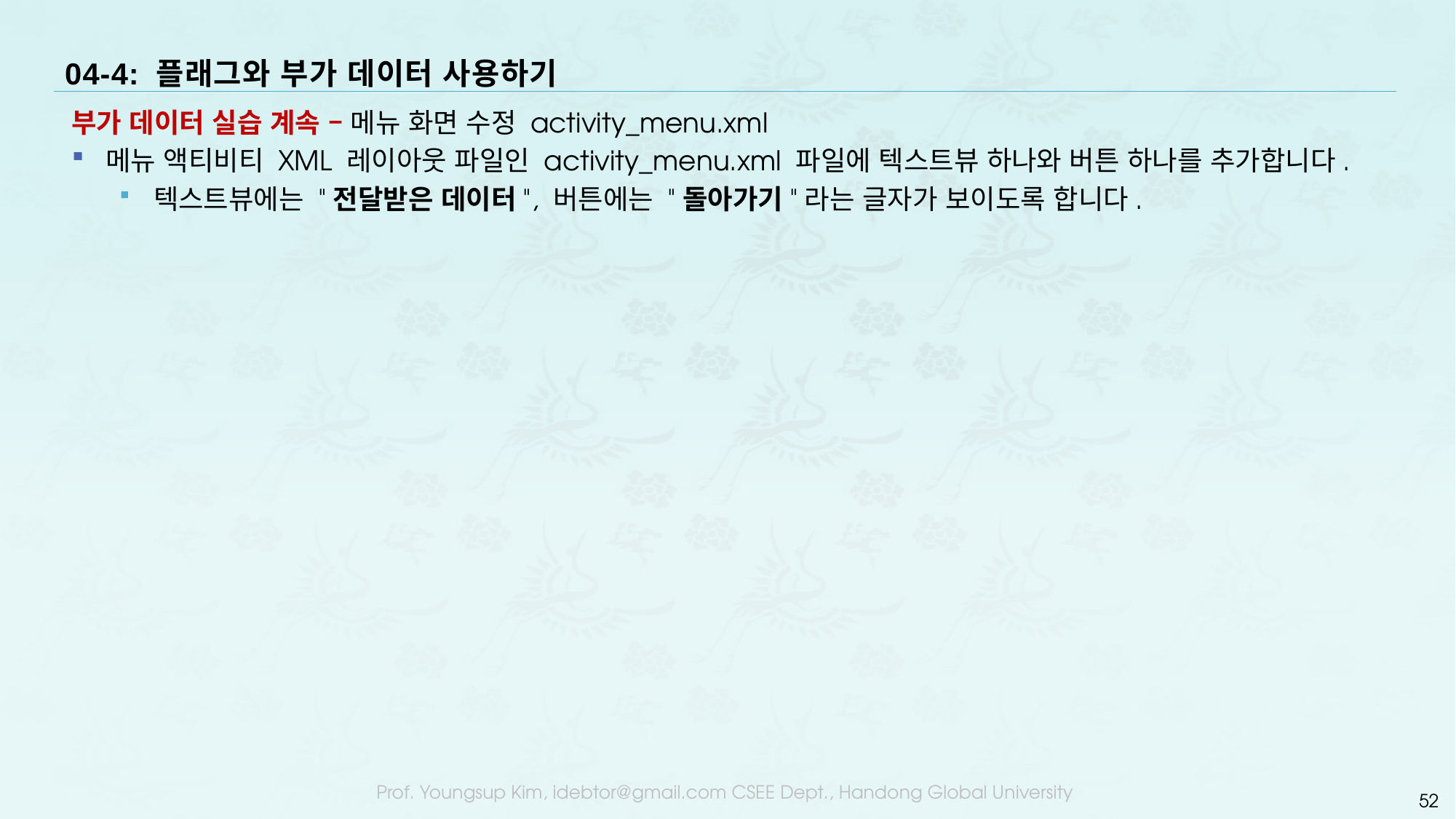

# 04-4: 플래그와 부가 데이터 사용하기
부가 데이터 실습 계속 – 메뉴 화면 수정 activity_menu.xml
메뉴 액티비티 XML 레이아웃 파일인 activity_menu.xml 파일에 텍스트뷰 하나와 버튼 하나를 추가합니다.
텍스트뷰에는 "전달받은 데이터", 버튼에는 "돌아가기"라는 글자가 보이도록 합니다.

52